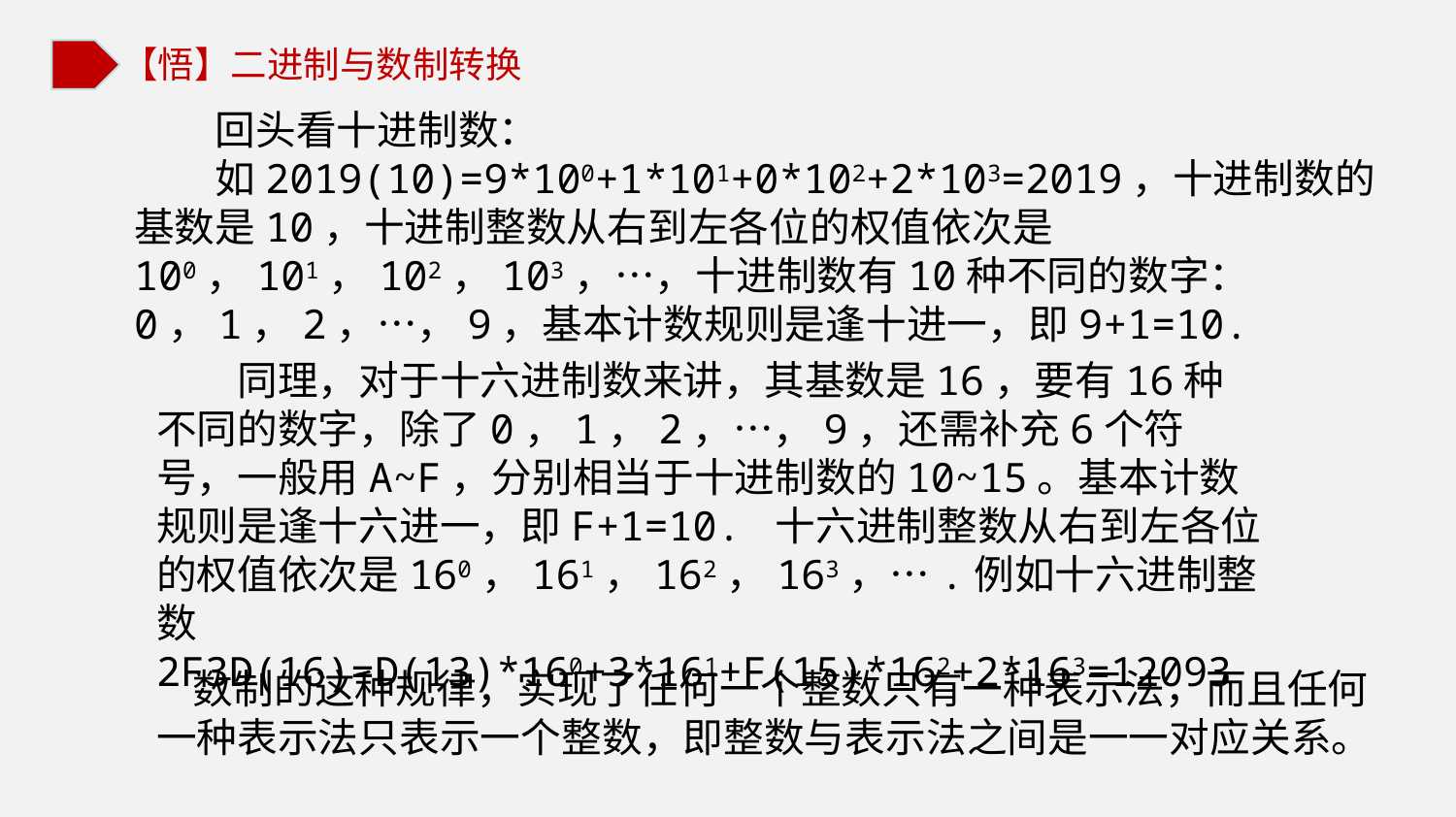

【悟】二进制与数制转换
　　回头看十进制数：
　　如2019(10)=9*100+1*101+0*102+2*103=2019，十进制数的基数是10，十进制整数从右到左各位的权值依次是100，101，102，103，…，十进制数有10种不同的数字：0，1，2，…，9，基本计数规则是逢十进一，即9+1=10.
　　同理，对于十六进制数来讲，其基数是16，要有16种不同的数字，除了0，1，2，…，9，还需补充6个符号，一般用A~F，分别相当于十进制数的10~15。基本计数规则是逢十六进一，即F+1=10. 十六进制整数从右到左各位的权值依次是160，161，162，163，….例如十六进制整数2F3D(16)=D(13)*160+3*161+F(15)*162+2*163=12093
   数制的这种规律，实现了任何一个整数只有一种表示法，而且任何一种表示法只表示一个整数，即整数与表示法之间是一一对应关系。